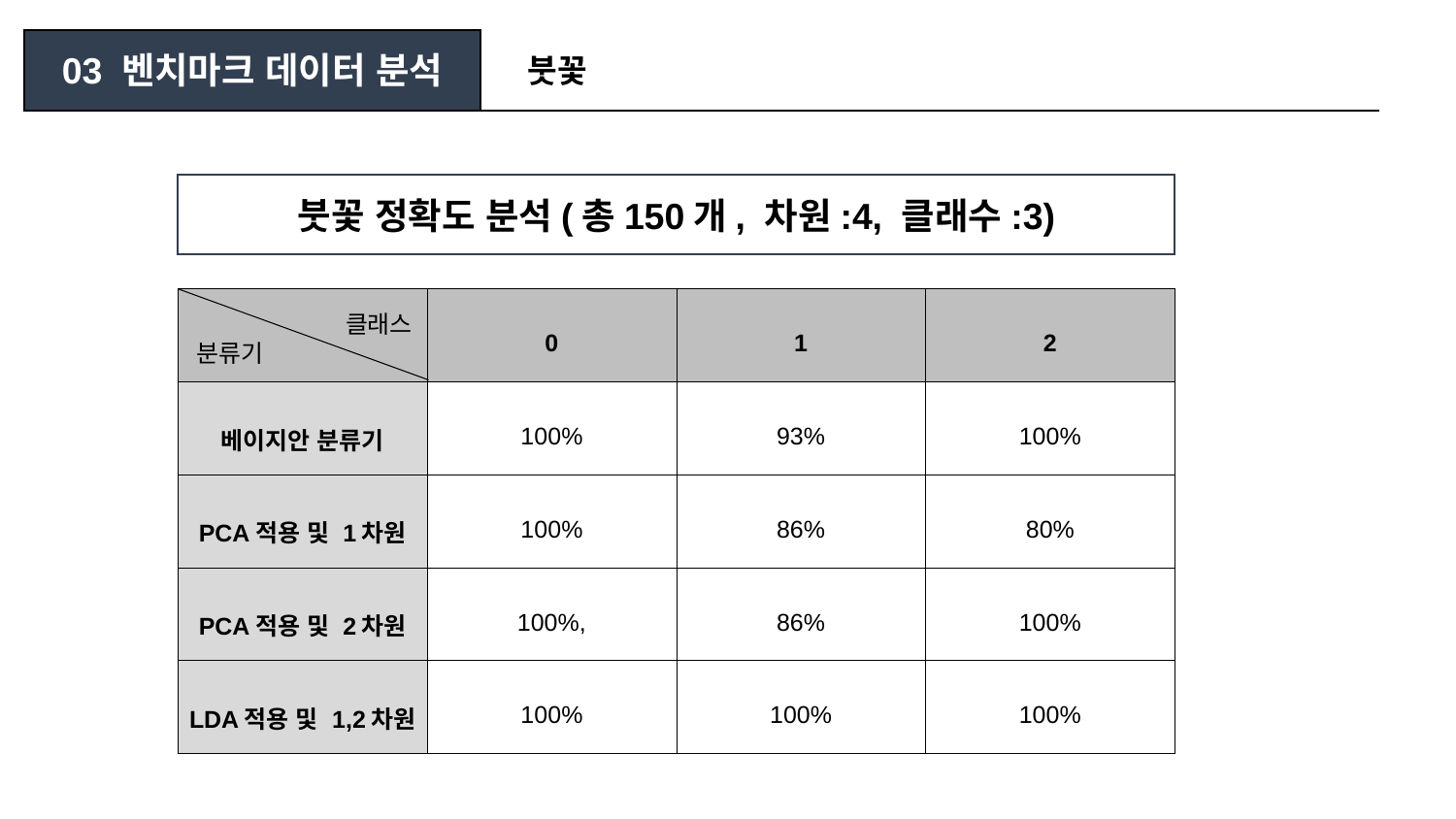

01 이론설명
03 벤치마크 데이터 분석
붓꽃
붓꽃 정확도 분석(총150개, 차원:4, 클래수:3)
|  | 0 | 1 | 2 |
| --- | --- | --- | --- |
| 베이지안 분류기 | 100% | 93% | 100% |
| PCA적용 및 1차원 | 100% | 86% | 80% |
| PCA적용 및 2차원 | 100%, | 86% | 100% |
| LDA적용 및 1,2차원 | 100% | 100% | 100% |
클래스
분류기